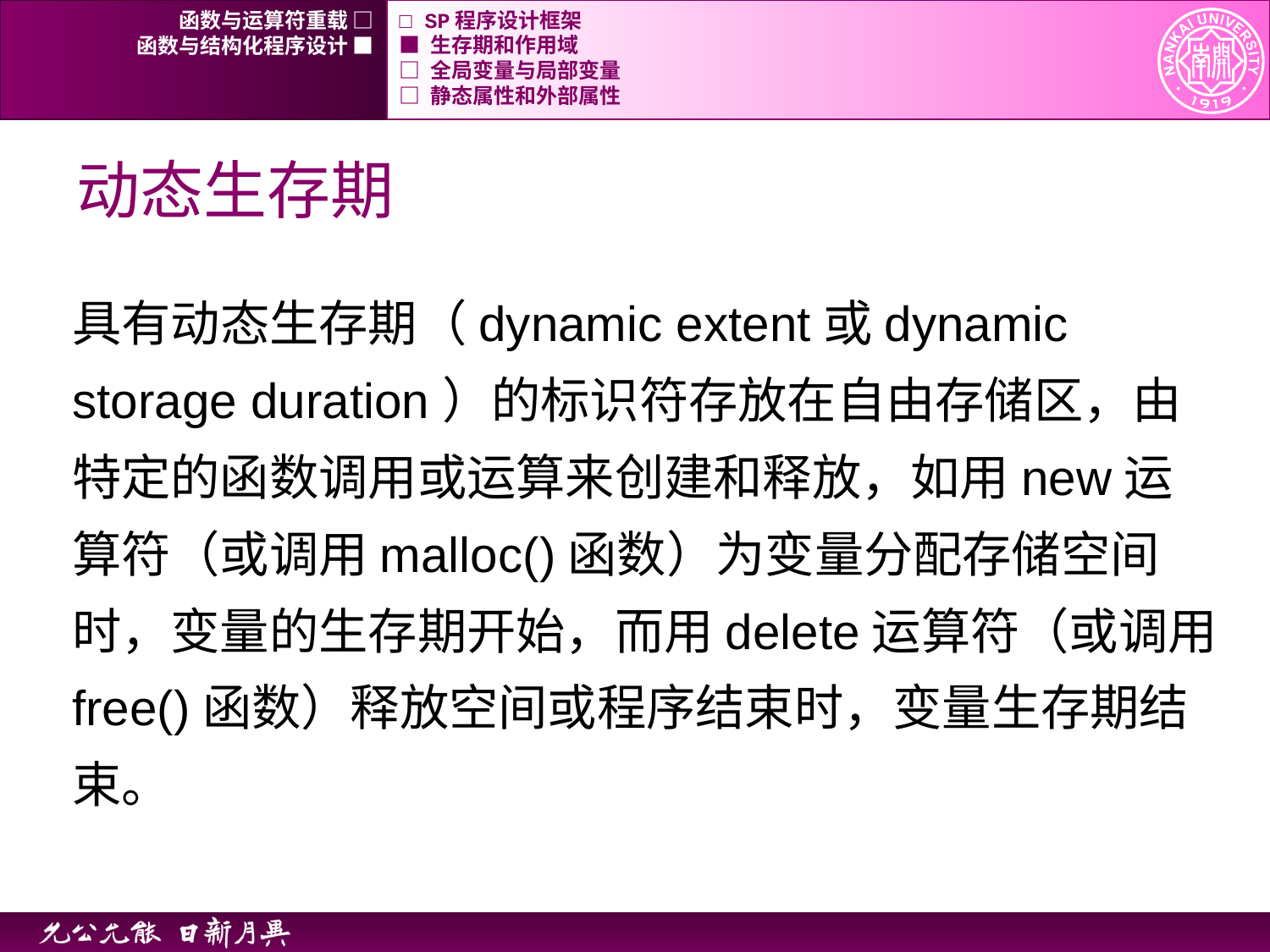

函数与运算符重载 □
□ SP程序设计框架
函数与结构化程序设计 ■
■ 生存期和作用域

□ 全局变量与局部变量

□ 静态属性和外部属性
# 动态生存期
具有动态生存期（dynamic extent或dynamic storage duration）的标识符存放在自由存储区，由特定的函数调用或运算来创建和释放，如用new运算符（或调用malloc()函数）为变量分配存储空间时，变量的生存期开始，而用delete运算符（或调用free()函数）释放空间或程序结束时，变量生存期结束。